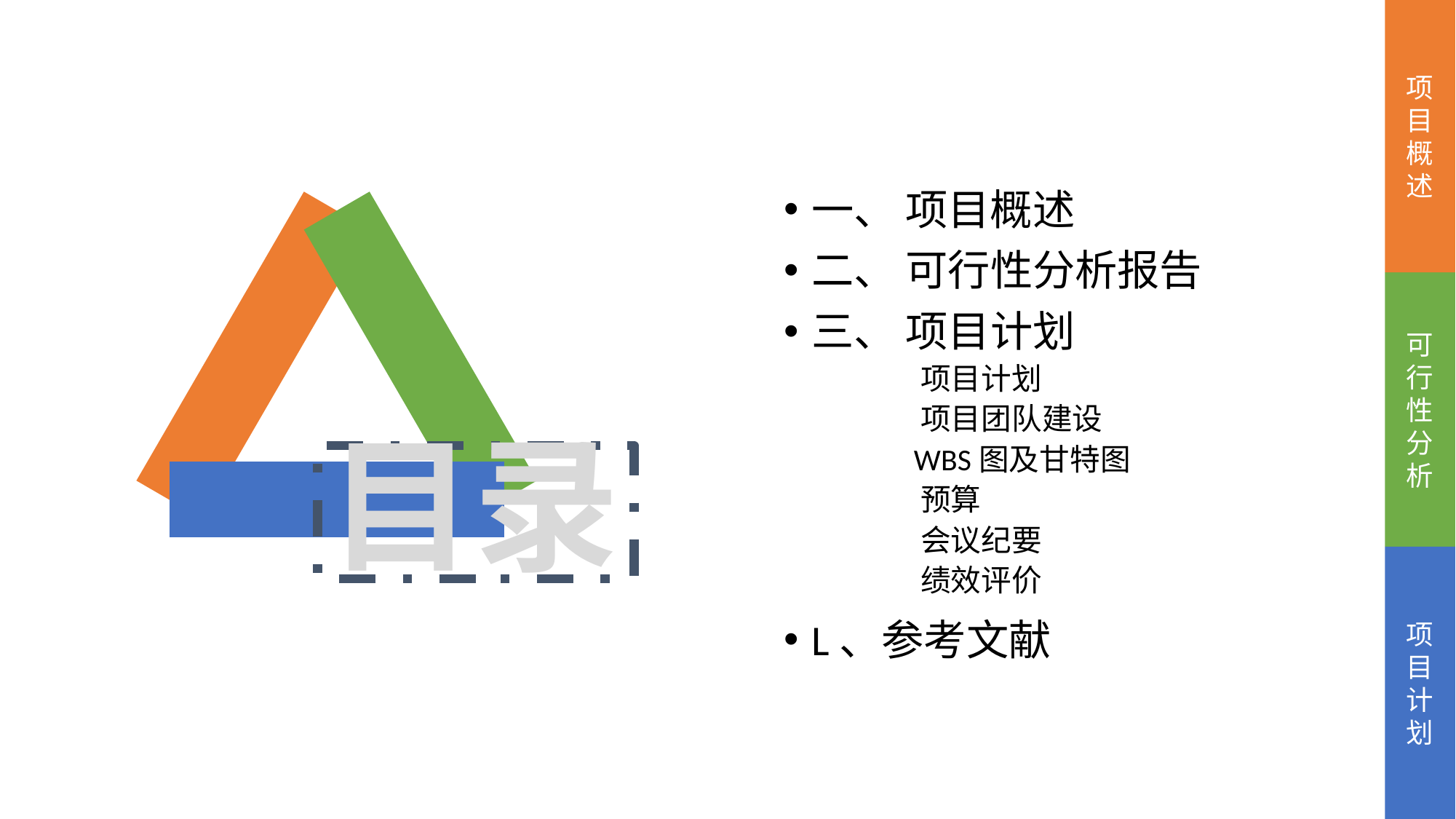

项目概述
一、 项目概述
二、 可行性分析报告
三、 项目计划
   项目计划
   项目团队建设
	   WBS图及甘特图
   预算
   会议纪要
   绩效评价
L、参考文献
可行性分析
# 目录
项目计划